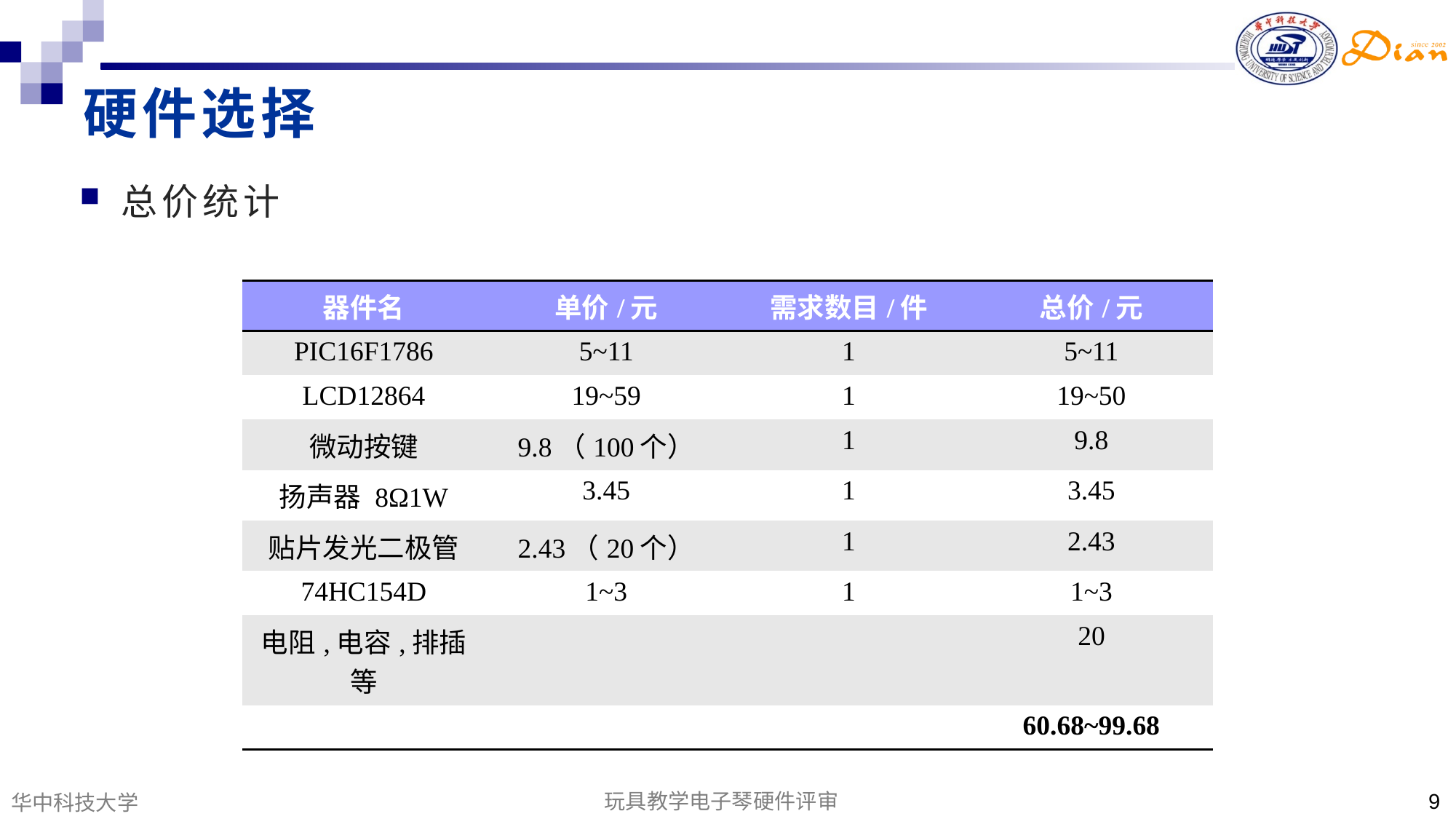

# 硬件选择
总价统计

| 器件名 | 单价/元 | 需求数目/件 | 总价/元 |
| --- | --- | --- | --- |
| PIC16F1786 | 5~11 | 1 | 5~11 |
| LCD12864 | 19~59 | 1 | 19~50 |
| 微动按键 | 9.8（100个） | 1 | 9.8 |
| 扬声器 8Ω1W | 3.45 | 1 | 3.45 |
| 贴片发光二极管 | 2.43（20个） | 1 | 2.43 |
| 74HC154D | 1~3 | 1 | 1~3 |
| 电阻,电容,排插等 |  |  | 20 |
|  |  |  | 60.68~99.68 |
玩具教学电子琴硬件评审
9
华中科技大学